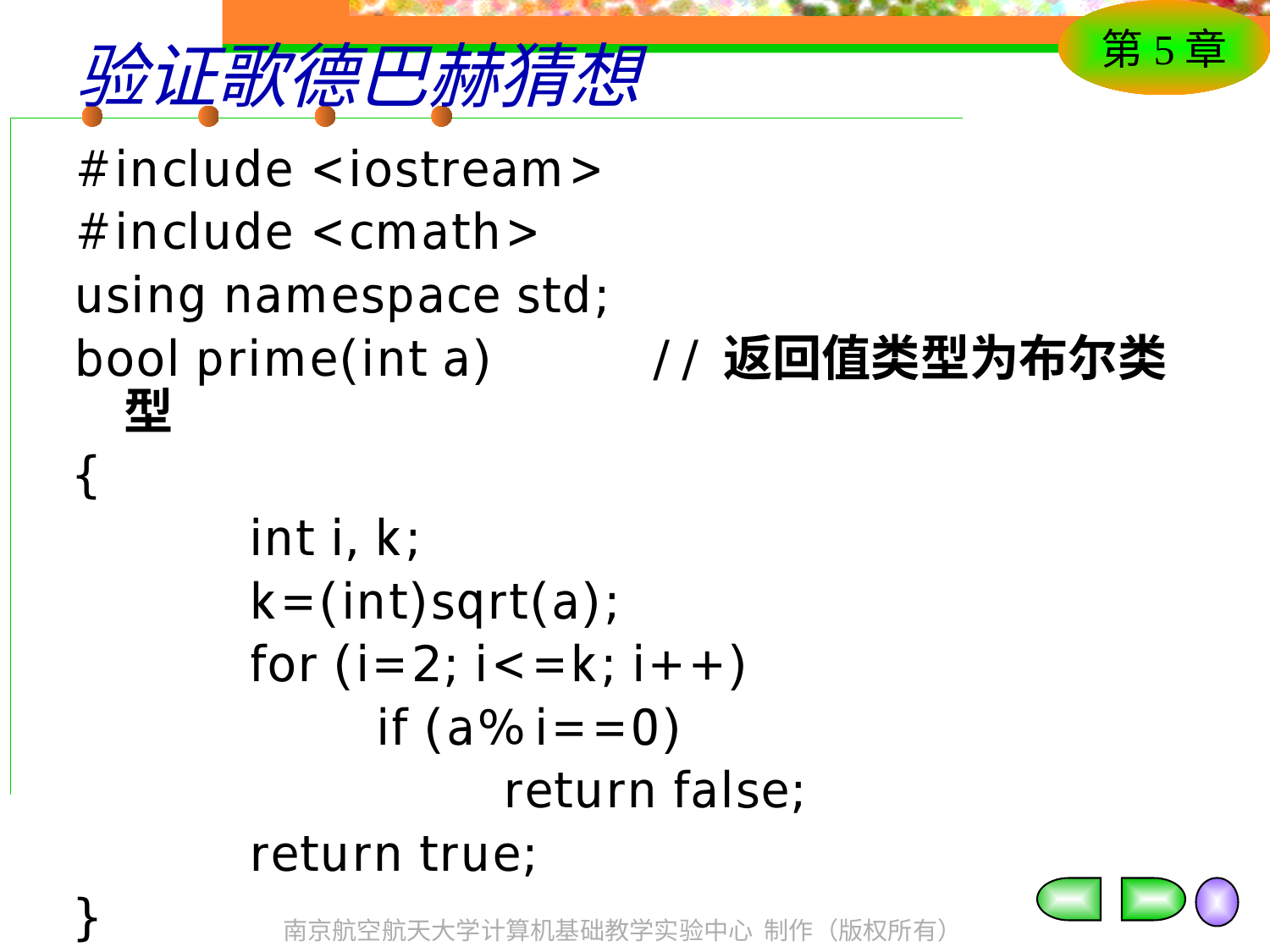

# 验证歌德巴赫猜想
#include <iostream>
#include <cmath>
using namespace std;
bool prime(int a)           //返回值类型为布尔类型
{
		int i, k;
		k=(int)sqrt(a);
		for (i=2; i<=k; i++)
			if (a%i==0)
				return false;
		return true;
}